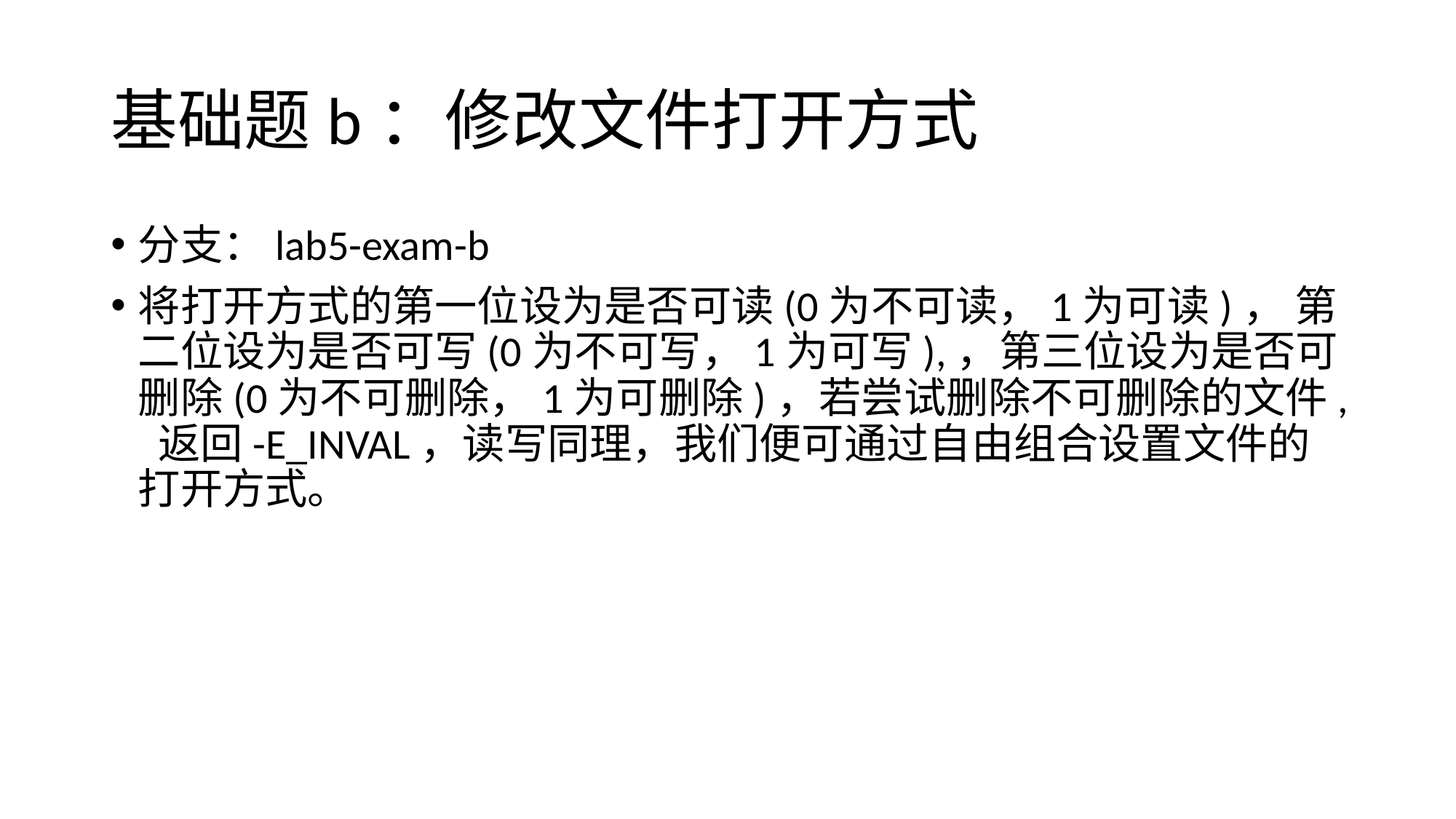

# 基础题b：修改文件打开方式
分支：lab5-exam-b
将打开方式的第一位设为是否可读(0为不可读，1为可读)， 第二位设为是否可写(0为不可写，1为可写),，第三位设为是否可删除(0为不可删除，1为可删除)，若尝试删除不可删除的文件, 返回-E_INVAL，读写同理，我们便可通过自由组合设置文件的打开方式。